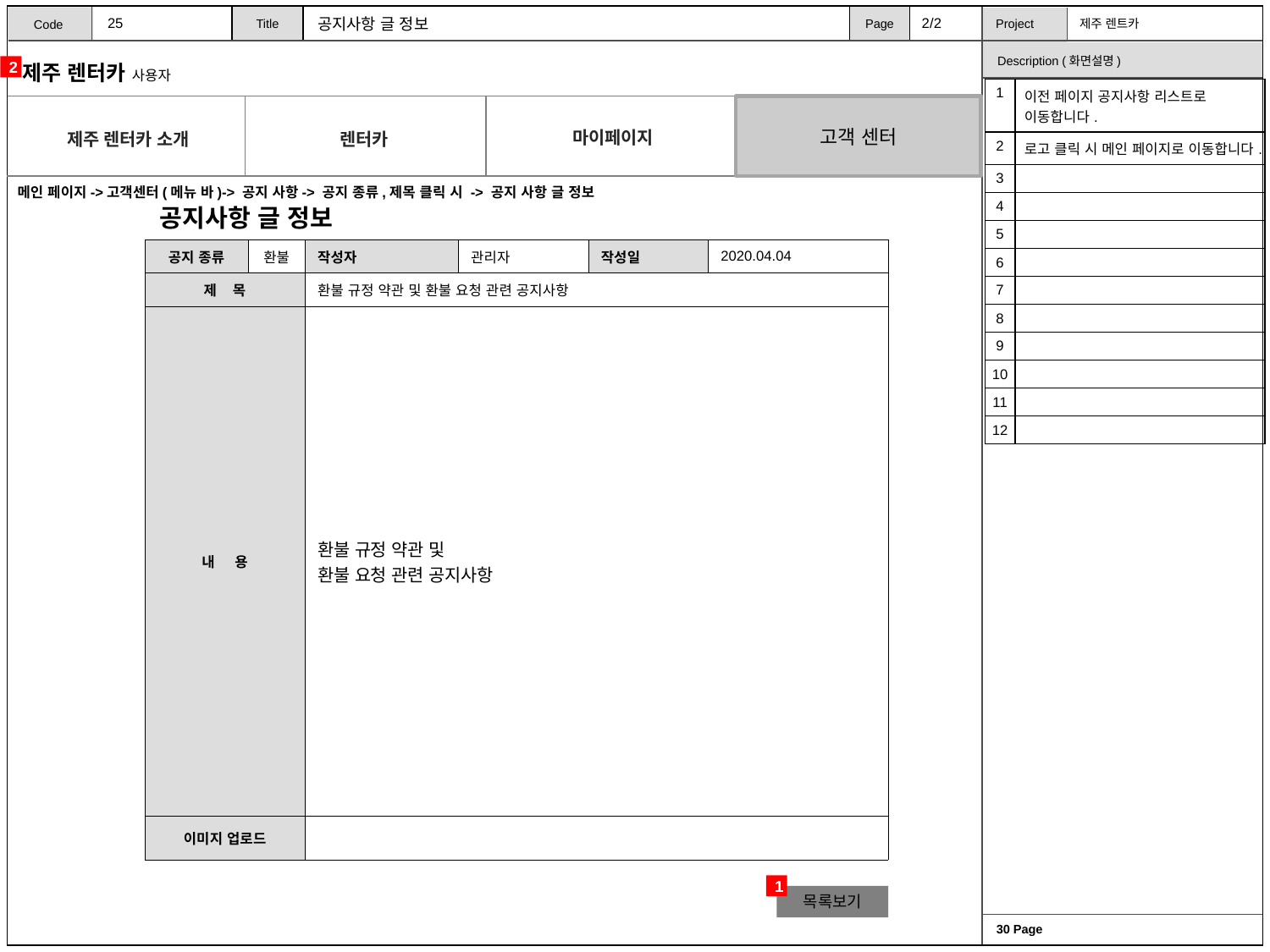

25
2/2
공지사항 글 정보
2
| 1 | 이전 페이지 공지사항 리스트로 이동합니다. |
| --- | --- |
| 2 | 로고 클릭 시 메인 페이지로 이동합니다. |
| 3 |  |
| 4 |  |
| 5 |  |
| 6 |  |
| 7 |  |
| 8 |  |
| 9 |  |
| 10 |  |
| 11 |  |
| 12 |  |
고객 센터
메인 페이지->고객센터(메뉴 바)-> 공지 사항-> 공지 종류,제목 클릭 시 -> 공지 사항 글 정보
공지사항 글 정보
| 공지 종류 | 환불 | 작성자 | 관리자 | 작성일 | 2020.04.04 |
| --- | --- | --- | --- | --- | --- |
| 제 목 |  | 환불 규정 약관 및 환불 요청 관련 공지사항 |  |  |  |
| 내 용 |  | 환불 규정 약관 및 환불 요청 관련 공지사항 |  |  |  |
| 이미지 업로드 |  |  |  |  |  |
1
목록보기